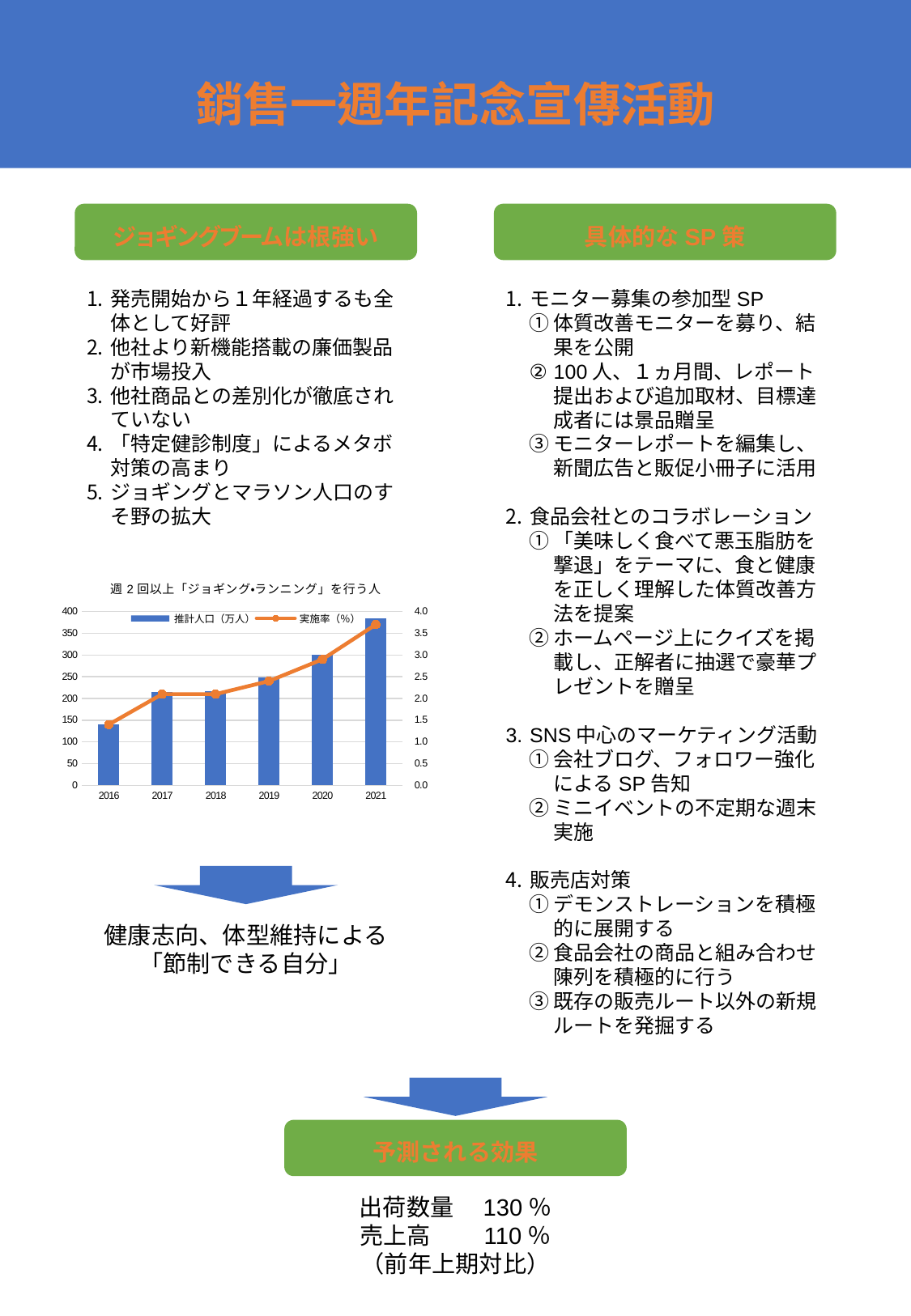

銷售一週年記念宣傳活動

ジョギングブームは根強い
具体的なSP策
発売開始から１年経過するも全体として好評
他社より新機能搭載の廉価製品が市場投入
他社商品との差別化が徹底されていない
「特定健診制度」によるメタボ対策の高まり
ジョギングとマラソン人口のすそ野の拡大
モニター募集の参加型SP
体質改善モニターを募り、結果を公開
100人、１ヵ月間、レポート提出および追加取材、目標達成者には景品贈呈
モニターレポートを編集し、新聞広告と販促小冊子に活用

食品会社とのコラボレーション
「美味しく食べて悪玉脂肪を撃退」をテーマに、食と健康を正しく理解した体質改善方法を提案
ホームページ上にクイズを掲載し、正解者に抽選で豪華プレゼントを贈呈

SNS中心のマーケティング活動
会社ブログ、フォロワー強化によるSP告知
ミニイベントの不定期な週末実施

販売店対策
デモンストレーションを積極的に展開する
食品会社の商品と組み合わせ陳列を積極的に行う
既存の販売ルート以外の新規ルートを発掘する

### Chart: 週2回以上「ジョギング・ランニング」を行う人

| Category | 推計人口（万人） | 実施率（％） |
|---|---|---|
| 2016 | 141.0 | 1.4 |
| 2017 | 214.0 | 2.1 |
| 2018 | 216.0 | 2.1 |
| 2019 | 248.0 | 2.4 |
| 2020 | 301.0 | 2.9 |
| 2021 | 385.0 | 3.7 |
健康志向、体型維持による
「節制できる自分」

予測される効果
出荷数量　130％
売上高　　110％
（前年上期対比）